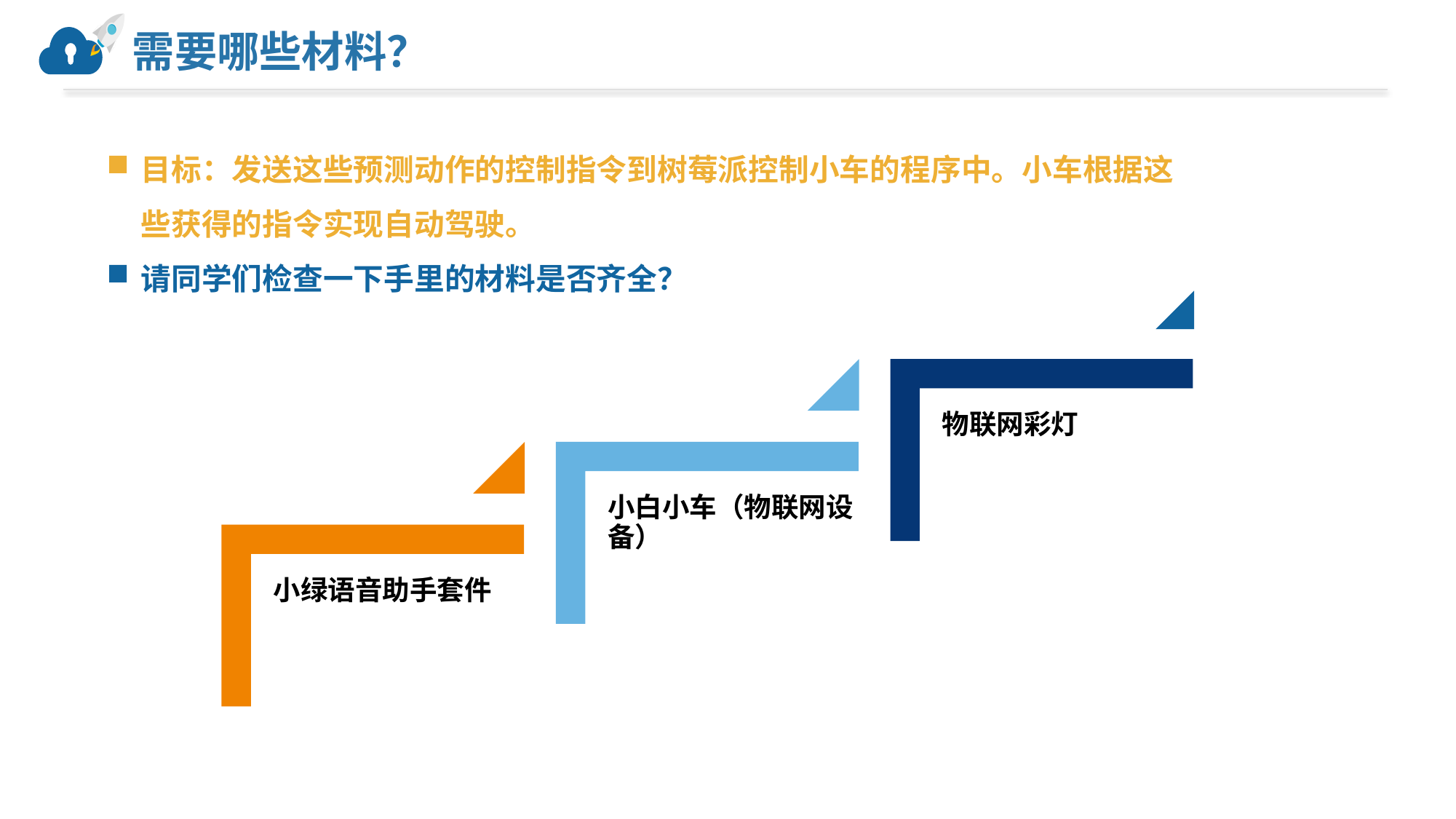

# 需要哪些材料？
目标：发送这些预测动作的控制指令到树莓派控制小车的程序中。小车根据这些获得的指令实现自动驾驶。
请同学们检查一下手里的材料是否齐全？

小绿语音助手套件
小白小车（物联网设备）
物联网彩灯